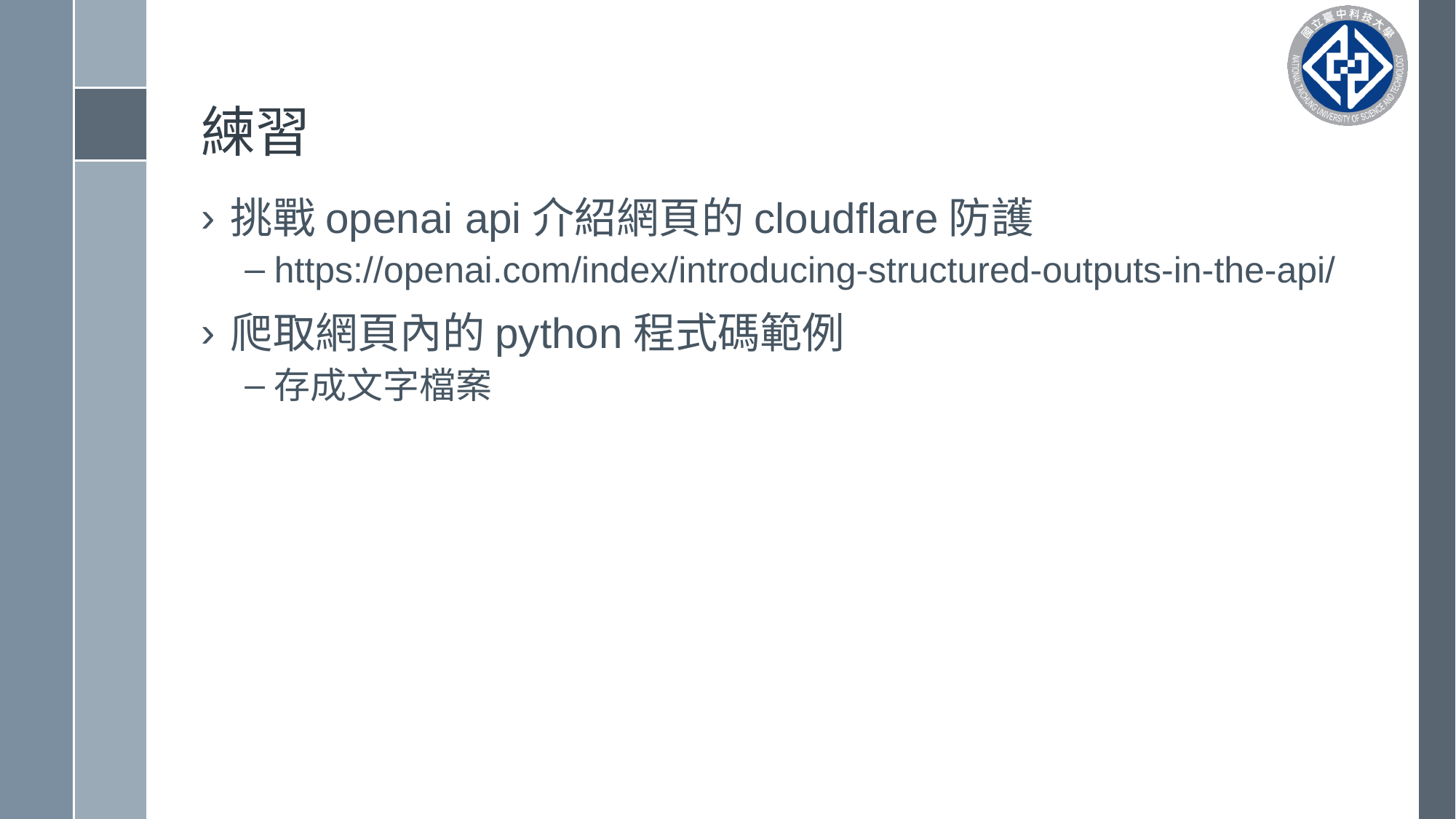

# 練習
挑戰openai api介紹網頁的cloudflare防護
https://openai.com/index/introducing-structured-outputs-in-the-api/
爬取網頁內的python程式碼範例
存成文字檔案